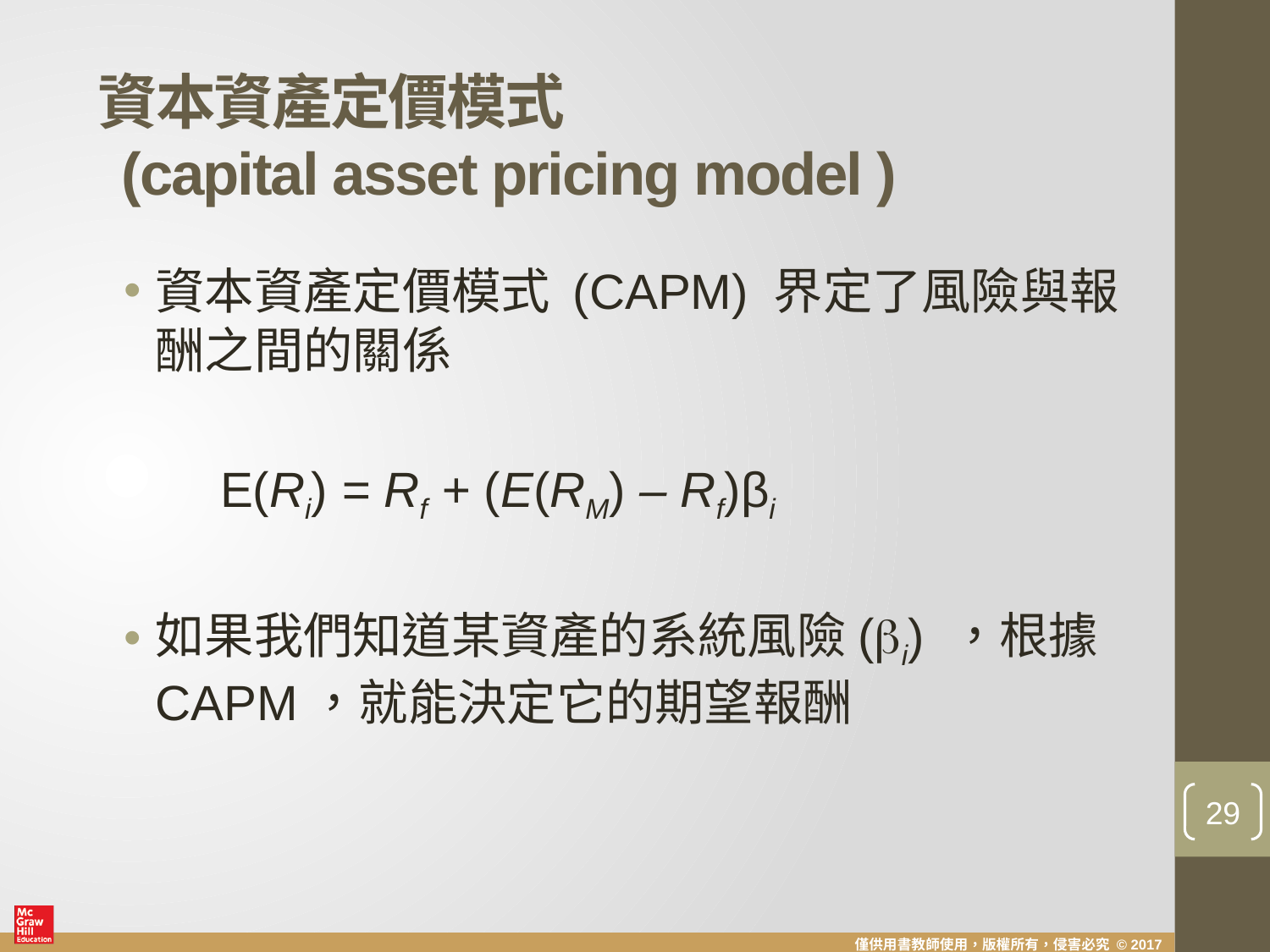

# 資本資產定價模式 (capital asset pricing model )
資本資產定價模式 (CAPM) 界定了風險與報酬之間的關係

       E(Ri) = Rf + (E(RM) – Rf)βi

如果我們知道某資產的系統風險(βi) ，根據CAPM，就能決定它的期望報酬
29